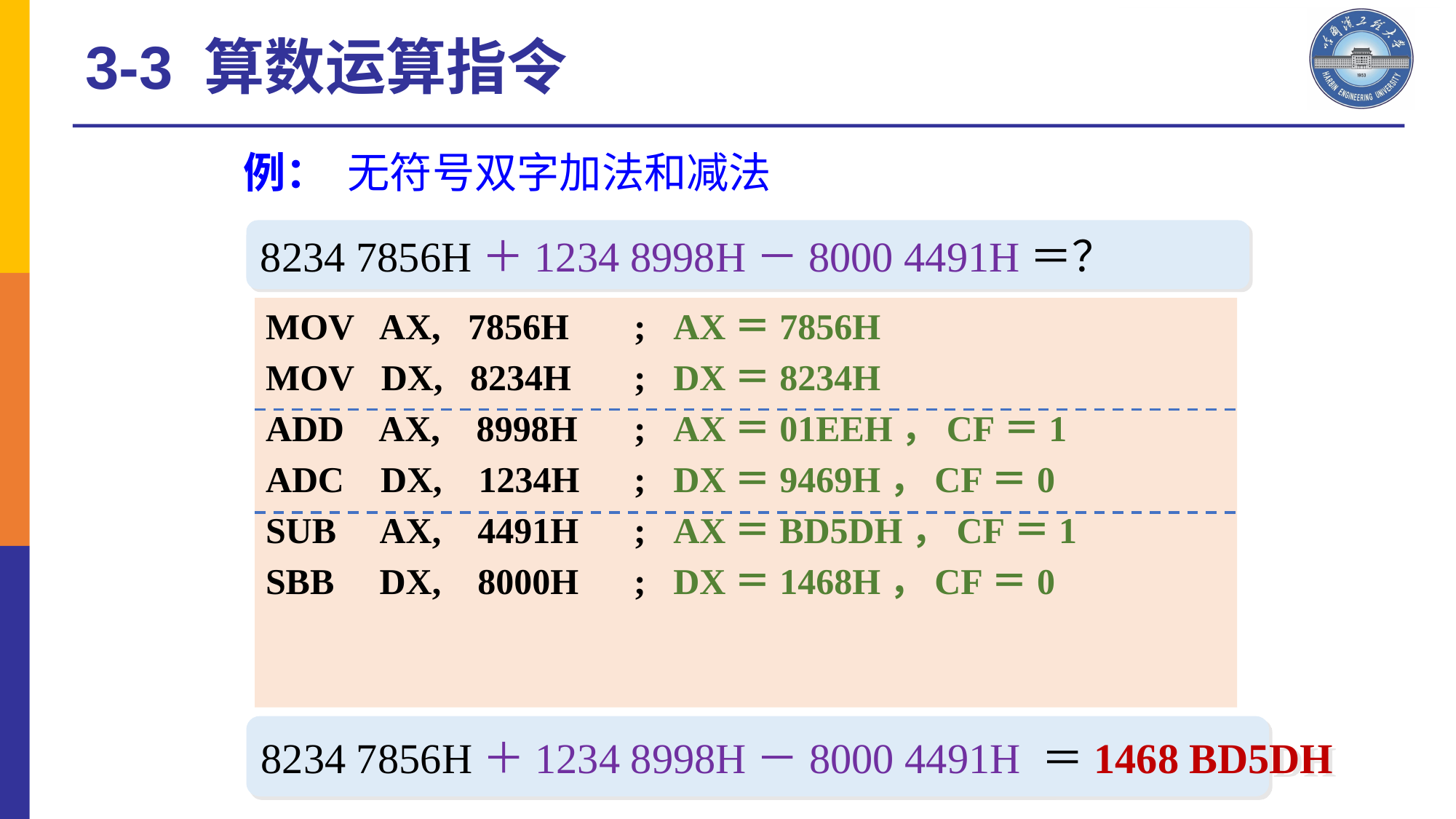

3-3 算数运算指令
例：  无符号双字加法和减法
8234 7856H＋1234 8998H－8000 4491H＝？
MOV   AX,   7856H	;   AX＝7856H
MOV   DX,   8234H	;   DX＝8234H
ADD    AX,    8998H	;   AX＝01EEH，CF＝1
ADC    DX,    1234H	;   DX＝9469H，CF＝0
SUB     AX,    4491H	;   AX＝BD5DH，CF＝1
SBB     DX,    8000H	;   DX＝1468H，CF＝0

8234 7856H＋1234 8998H－8000 4491H ＝1468 BD5DH